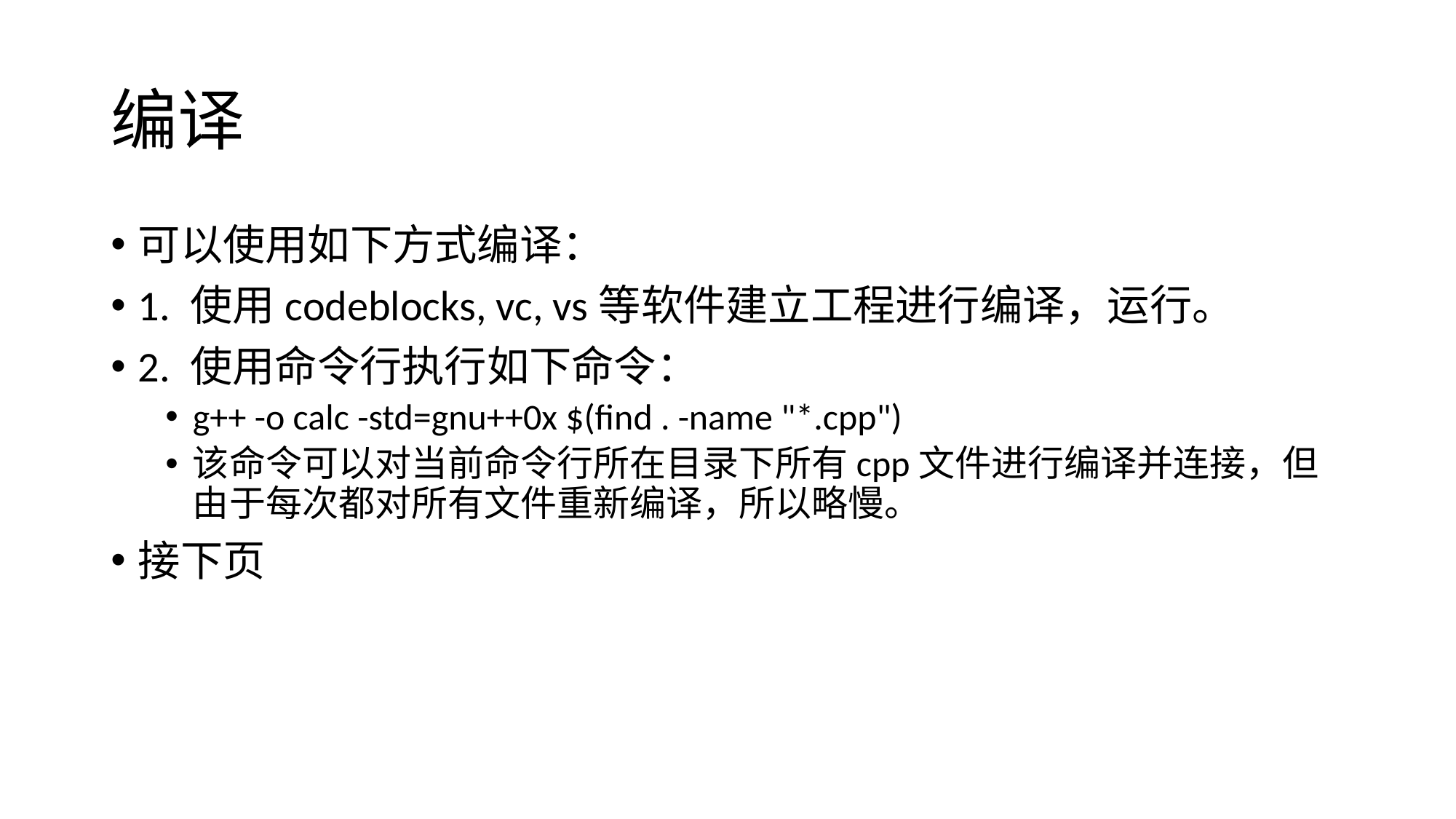

# 编译
可以使用如下方式编译：
1. 使用codeblocks, vc, vs等软件建立工程进行编译，运行。
2. 使用命令行执行如下命令：
g++ -o calc -std=gnu++0x $(find . -name "*.cpp")
该命令可以对当前命令行所在目录下所有cpp文件进行编译并连接，但由于每次都对所有文件重新编译，所以略慢。
接下页